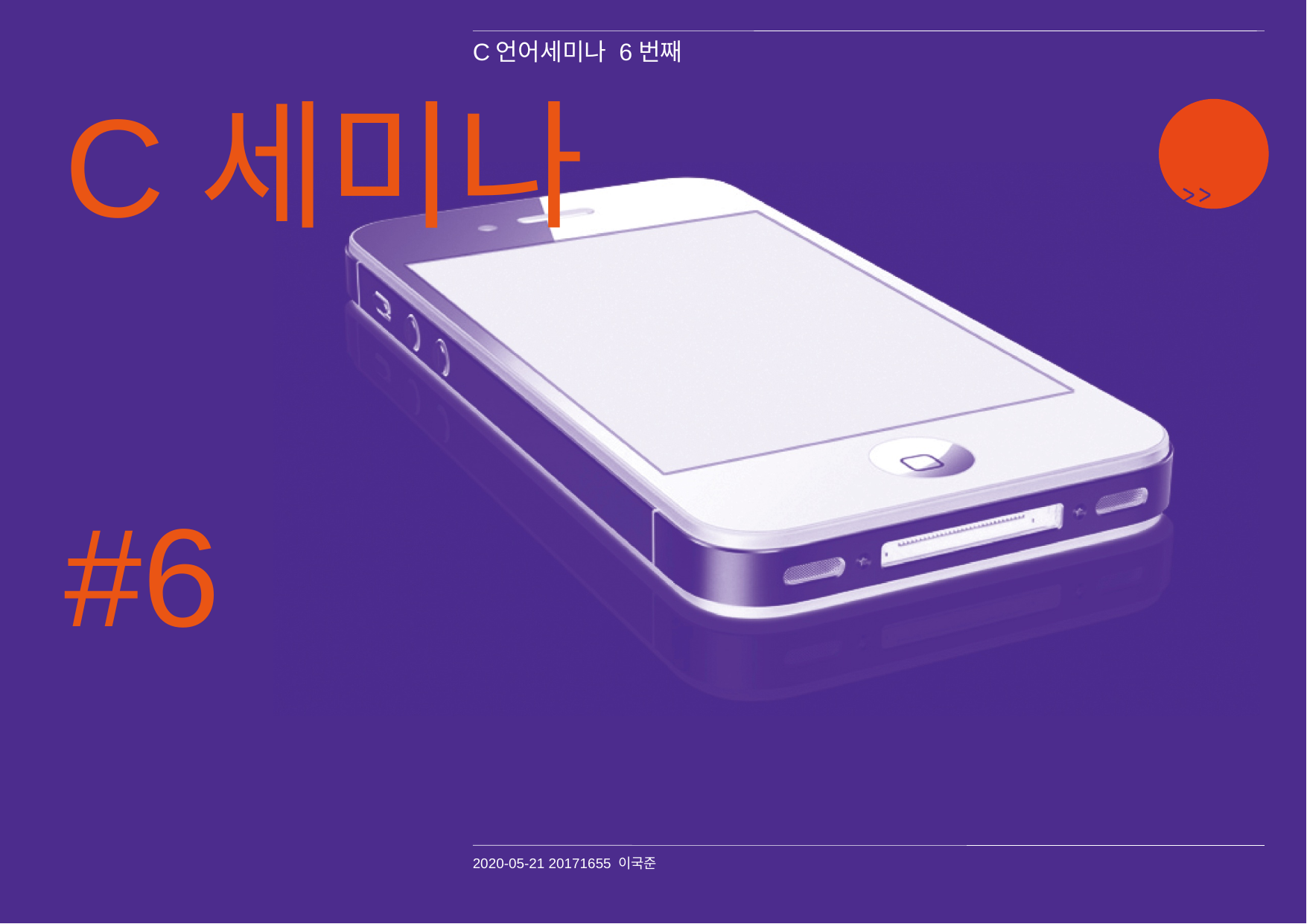

C언어세미나 6번째
C세미나

#6
2020-05-21 20171655 이국준